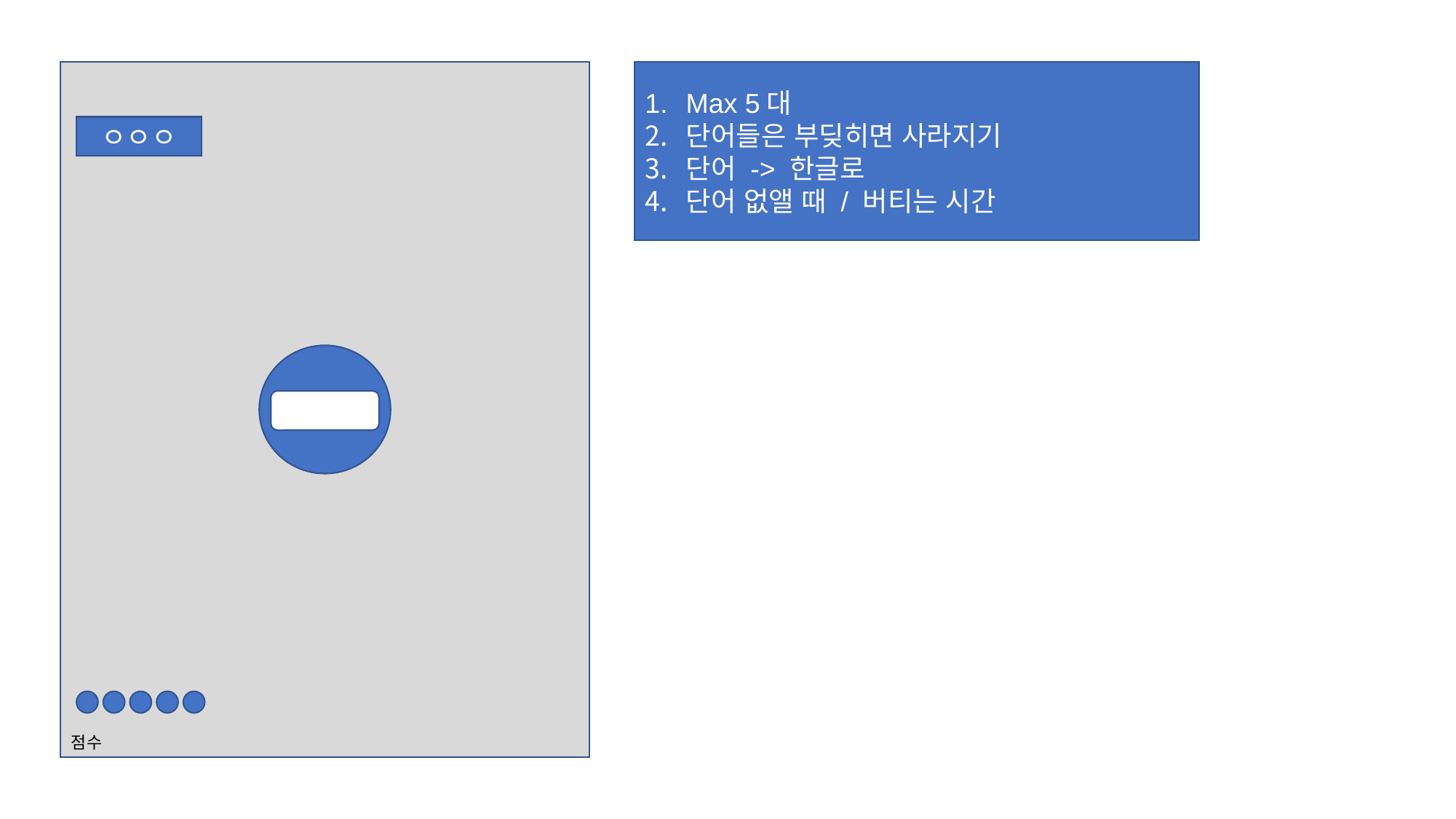

Max 5대
단어들은 부딪히면 사라지기
단어 -> 한글로
단어 없앨 때 / 버티는 시간
ㅇㅇㅇ

점수